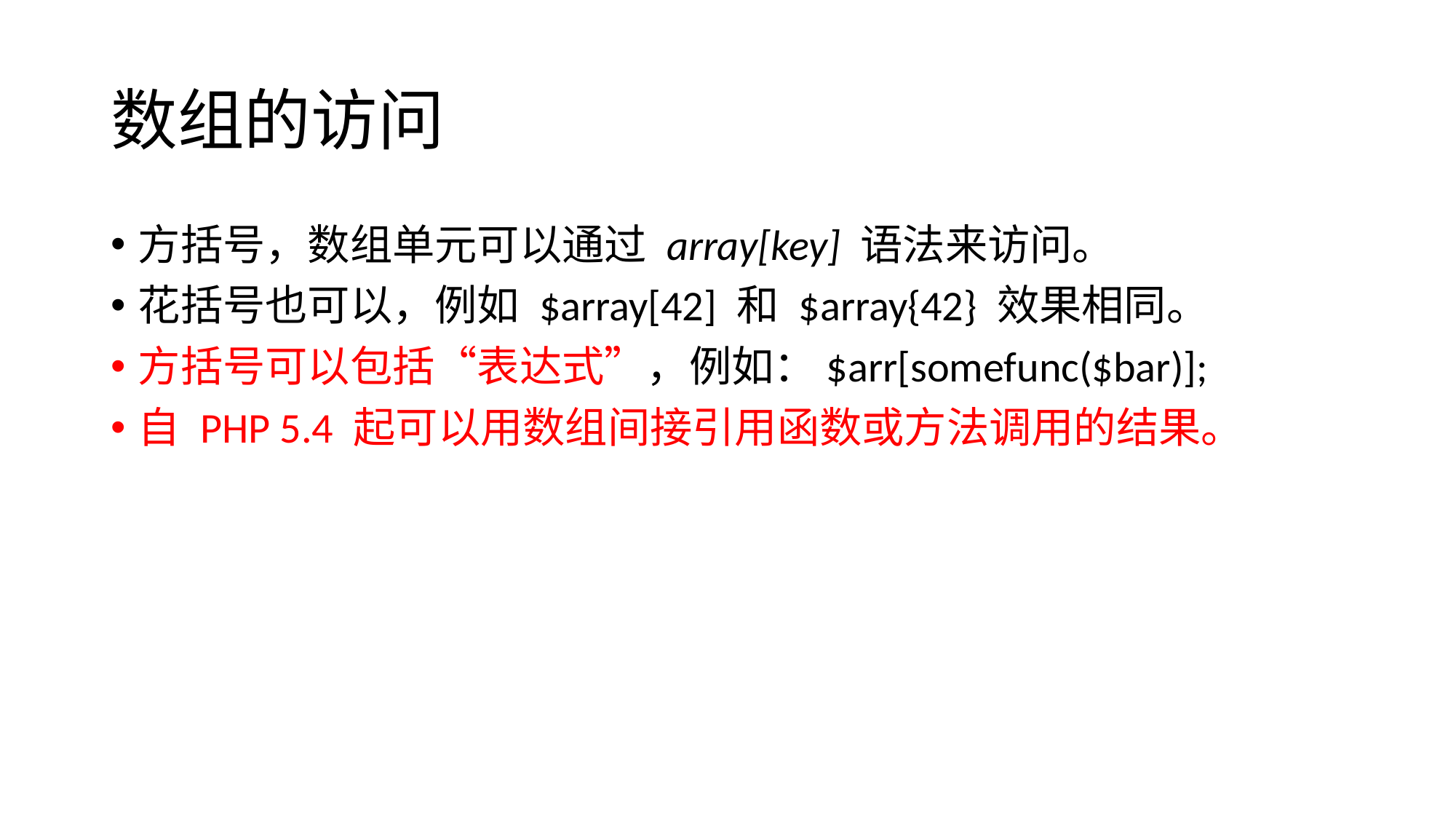

# 数组的访问
方括号，数组单元可以通过 array[key] 语法来访问。
花括号也可以，例如 $array[42] 和 $array{42} 效果相同。
方括号可以包括“表达式”，例如：$arr[somefunc($bar)];
自 PHP 5.4 起可以用数组间接引用函数或方法调用的结果。